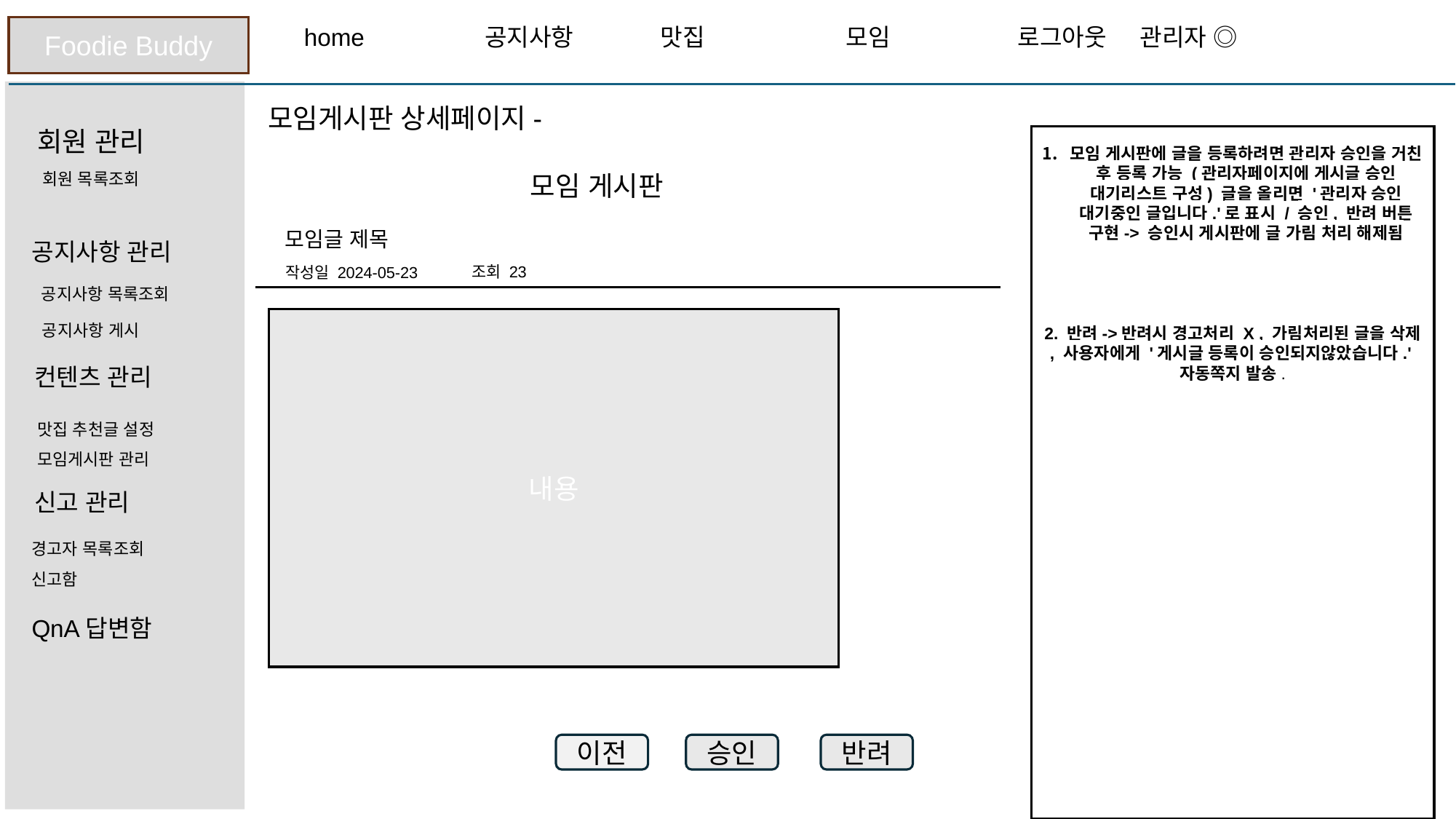

Foodie Buddy
        home                 공지사항             맛집                     모임                   로그아웃     관리자 ◎

모임게시판 상세페이지-
회원 관리
모임 게시판에 글을 등록하려면 관리자 승인을 거친 후 등록 가능 (관리자페이지에 게시글 승인 대기리스트 구성) 글을 올리면 '관리자 승인 대기중인 글입니다.'로 표시 / 승인, 반려 버튼 구현-> 승인시 게시판에 글 가림 처리 해제됨

2. 반려->반려시 경고처리 X , 가림처리된 글을 삭제 , 사용자에게 '게시글 등록이 승인되지않았습니다.'자동쪽지 발송.

회원 목록조회
             모임 게시판
모임글 제목
공지사항 관리
조회 23
작성일 2024-05-23
공지사항 목록조회
내용
공지사항 게시
컨텐츠 관리
맛집 추천글 설정
모임게시판 관리
신고 관리
경고자 목록조회
신고함
QnA답변함
이전
승인
반려